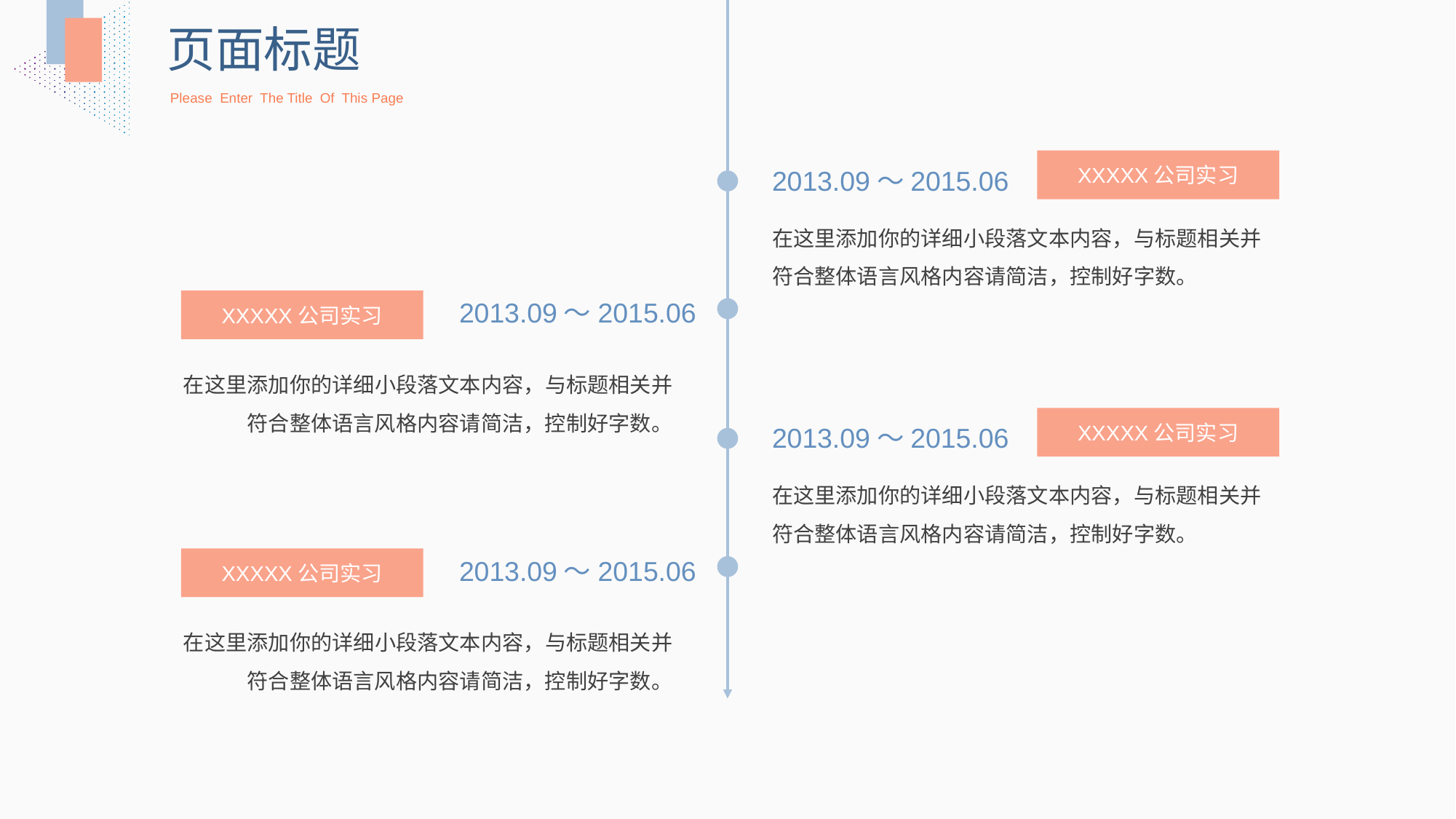

页面标题
Please  Enter  The Title  Of  This Page
XXXXX公司实习
2013.09～2015.06

在这里添加你的详细小段落文本内容，与标题相关并符合整体语言风格内容请简洁，控制好字数。
XXXXX公司实习
2013.09～2015.06

在这里添加你的详细小段落文本内容，与标题相关并符合整体语言风格内容请简洁，控制好字数。
XXXXX公司实习
2013.09～2015.06

在这里添加你的详细小段落文本内容，与标题相关并符合整体语言风格内容请简洁，控制好字数。
XXXXX公司实习
2013.09～2015.06

在这里添加你的详细小段落文本内容，与标题相关并符合整体语言风格内容请简洁，控制好字数。